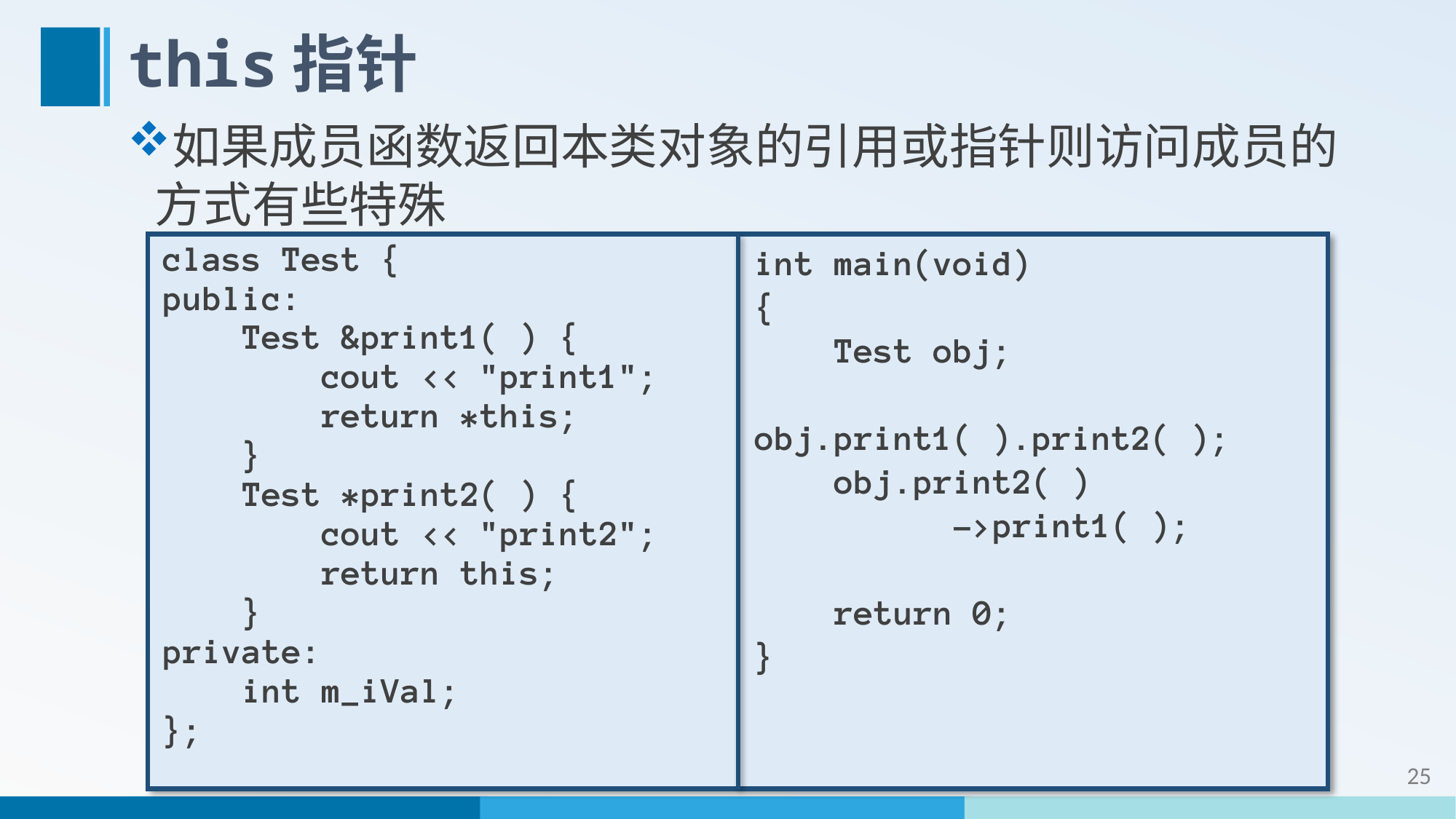

# this指针
如果成员函数返回本类对象的引用或指针则访问成员的方式有些特殊

class Test {
public:
    Test &print1( ) {
        cout << "print1";
        return *this;
    }
    Test *print2( ) {
        cout << "print2";
        return this;
    }
private:
    int m_iVal;
};
int main(void)
{
    Test obj;
    obj.print1( ).print2( );
    obj.print2( )
          ->print1( );

    return 0;
}